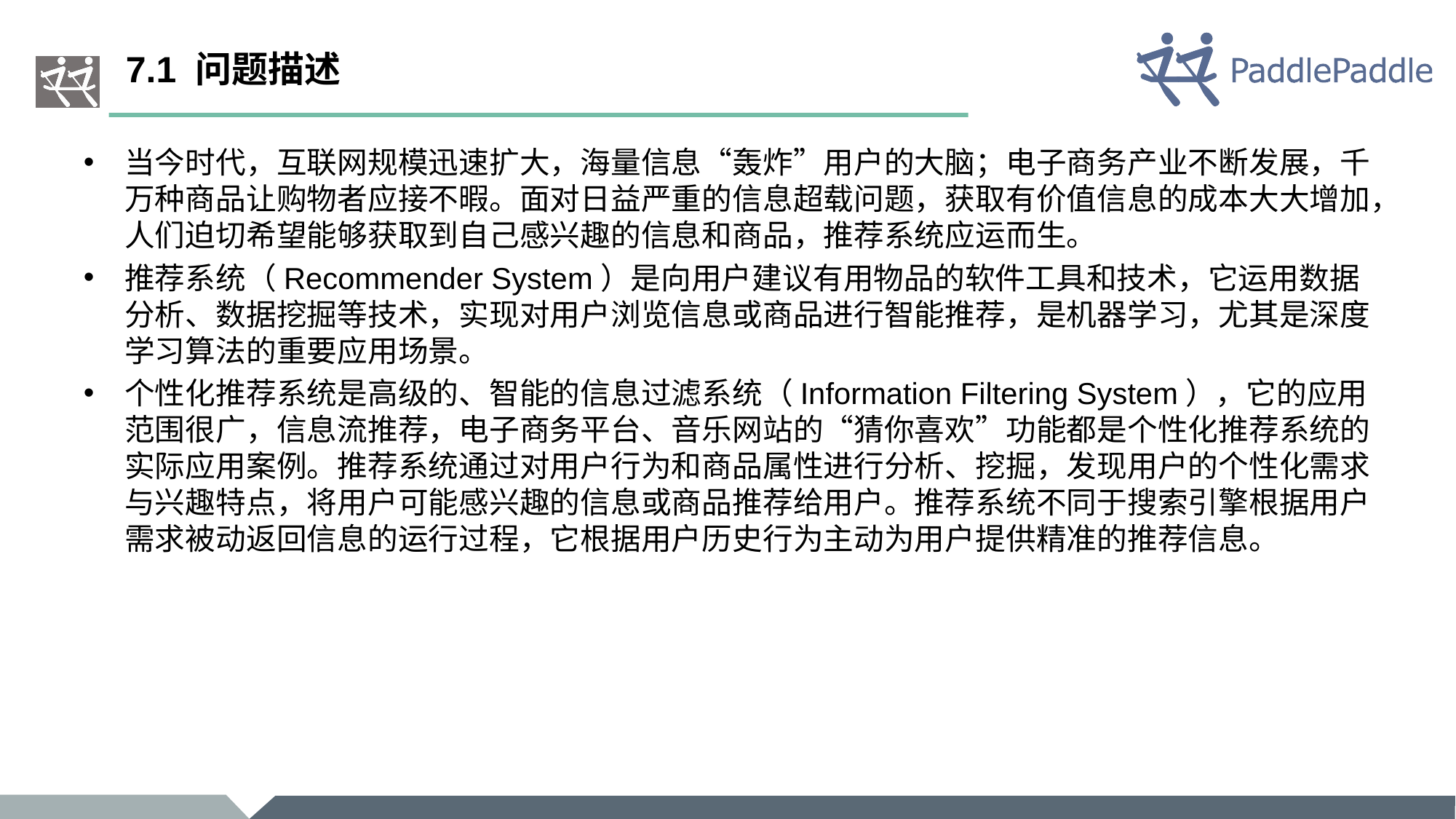

# 7.1 问题描述
当今时代，互联网规模迅速扩大，海量信息“轰炸”用户的大脑；电子商务产业不断发展，千万种商品让购物者应接不暇。面对日益严重的信息超载问题，获取有价值信息的成本大大增加，人们迫切希望能够获取到自己感兴趣的信息和商品，推荐系统应运而生。
推荐系统（Recommender System）是向用户建议有用物品的软件工具和技术，它运用数据分析、数据挖掘等技术，实现对用户浏览信息或商品进行智能推荐，是机器学习，尤其是深度学习算法的重要应用场景。
个性化推荐系统是高级的、智能的信息过滤系统（Information Filtering System），它的应用范围很广，信息流推荐，电子商务平台、音乐网站的“猜你喜欢”功能都是个性化推荐系统的实际应用案例。推荐系统通过对用户行为和商品属性进行分析、挖掘，发现用户的个性化需求与兴趣特点，将用户可能感兴趣的信息或商品推荐给用户。推荐系统不同于搜索引擎根据用户需求被动返回信息的运行过程，它根据用户历史行为主动为用户提供精准的推荐信息。